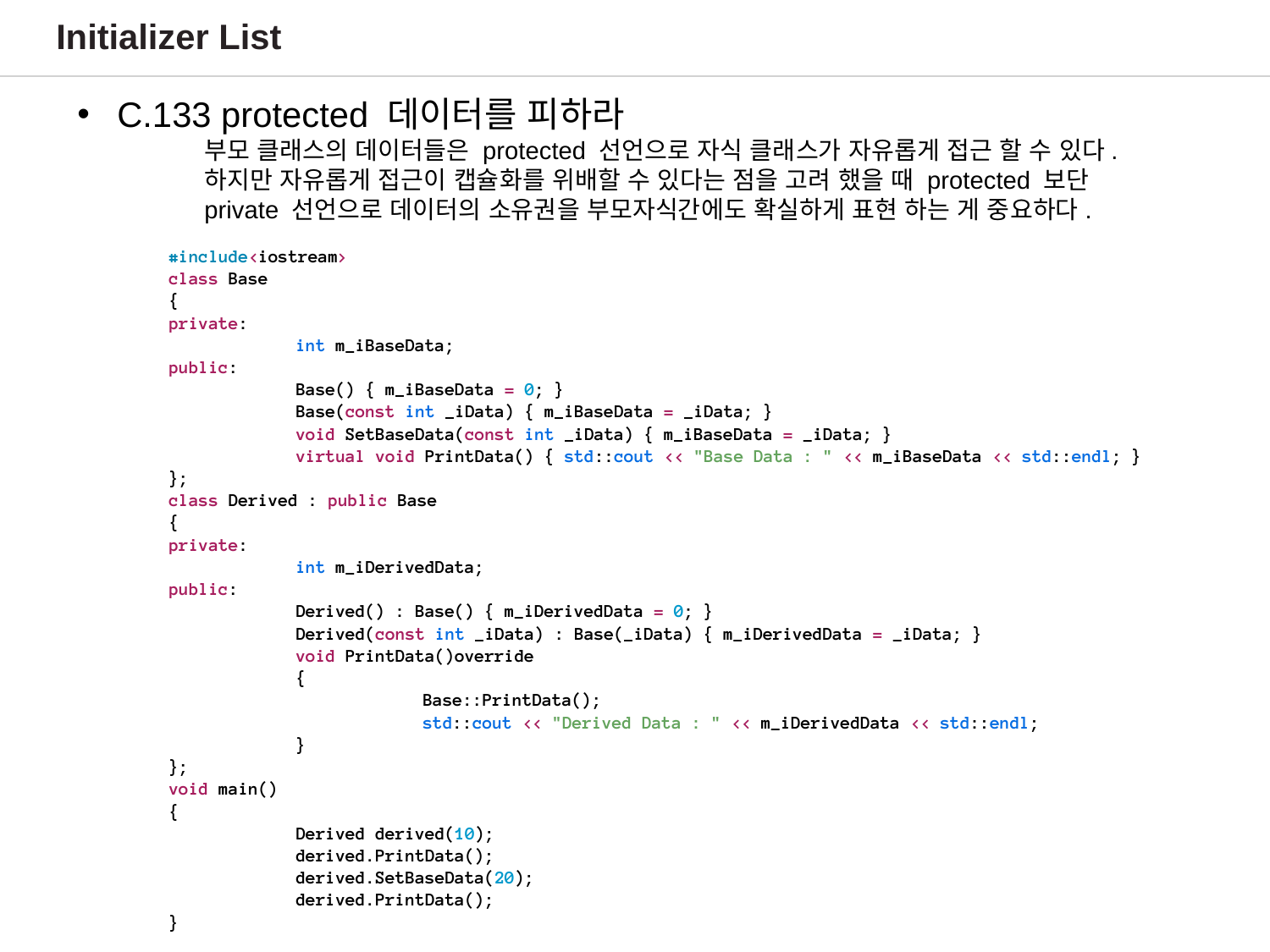

Initializer List
C.133 protected 데이터를 피하라
	부모 클래스의 데이터들은 protected 선언으로 자식 클래스가 자유롭게 접근 할 수 있다.
	하지만 자유롭게 접근이 캡슐화를 위배할 수 있다는 점을 고려 했을 때 protected 보단
	private 선언으로 데이터의 소유권을 부모자식간에도 확실하게 표현 하는 게 중요하다.
#include<iostream>
class Base
{
private:
	int m_iBaseData;
public:
	Base() { m_iBaseData = 0; }
	Base(const int _iData) { m_iBaseData = _iData; }
	void SetBaseData(const int _iData) { m_iBaseData = _iData; }
	virtual void PrintData() { std::cout << "Base Data : " << m_iBaseData << std::endl; }
};
class Derived : public Base
{
private:
	int m_iDerivedData;
public:
	Derived() : Base() { m_iDerivedData = 0; }
	Derived(const int _iData) : Base(_iData) { m_iDerivedData = _iData; }
	void PrintData()override
	{
		Base::PrintData();
		std::cout << "Derived Data : " << m_iDerivedData << std::endl;
	}
};
void main()
{
	Derived derived(10);
	derived.PrintData();
	derived.SetBaseData(20);
	derived.PrintData();
}